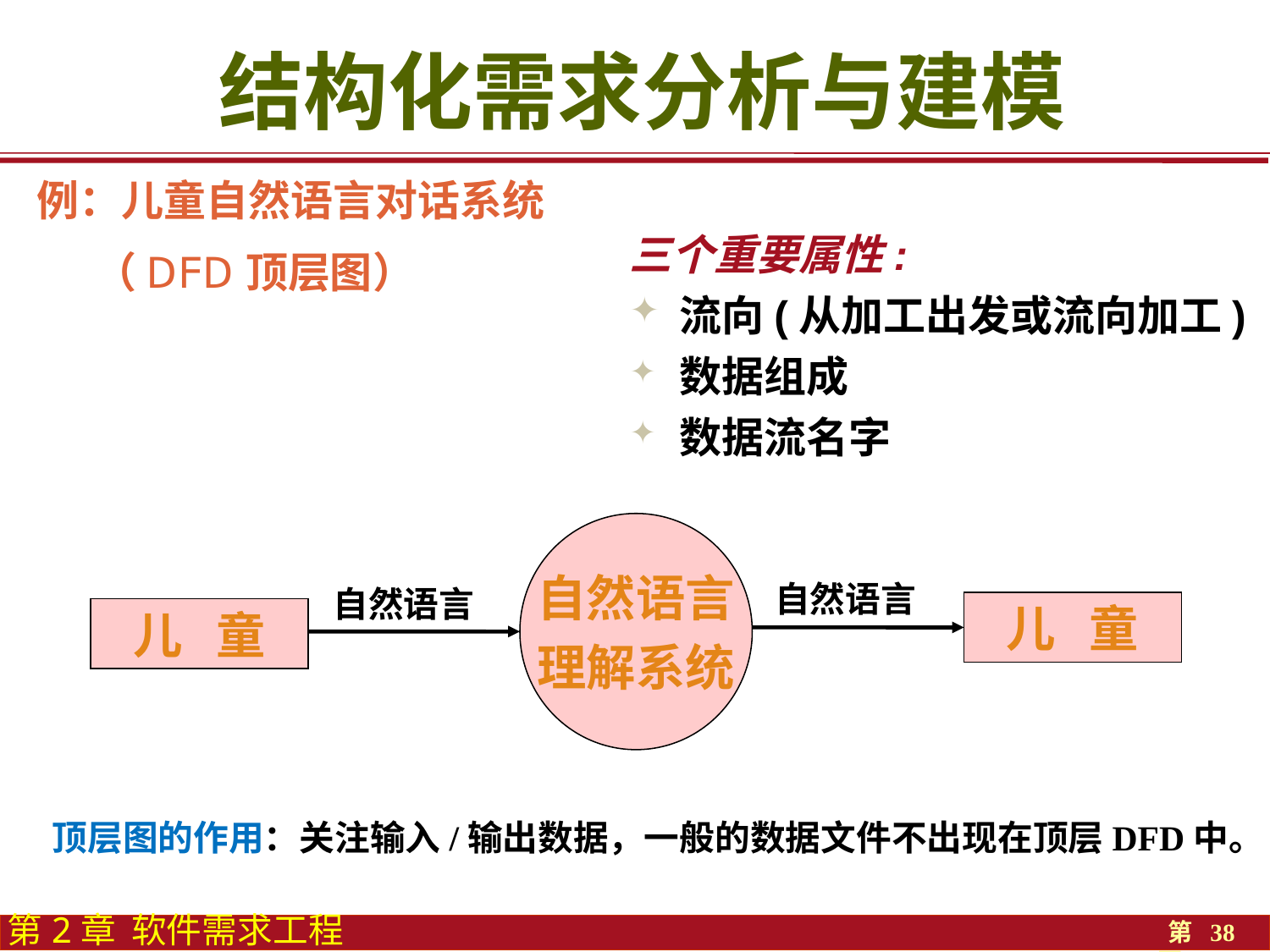

结构化需求分析与建模
例：儿童自然语言对话系统
     （DFD顶层图）
三个重要属性:
 流向(从加工出发或流向加工)
 数据组成
 数据流名字
自然语言
理解系统
自然语言
自然语言
儿   童
儿   童

顶层图的作用：关注输入/输出数据，一般的数据文件不出现在顶层DFD中。